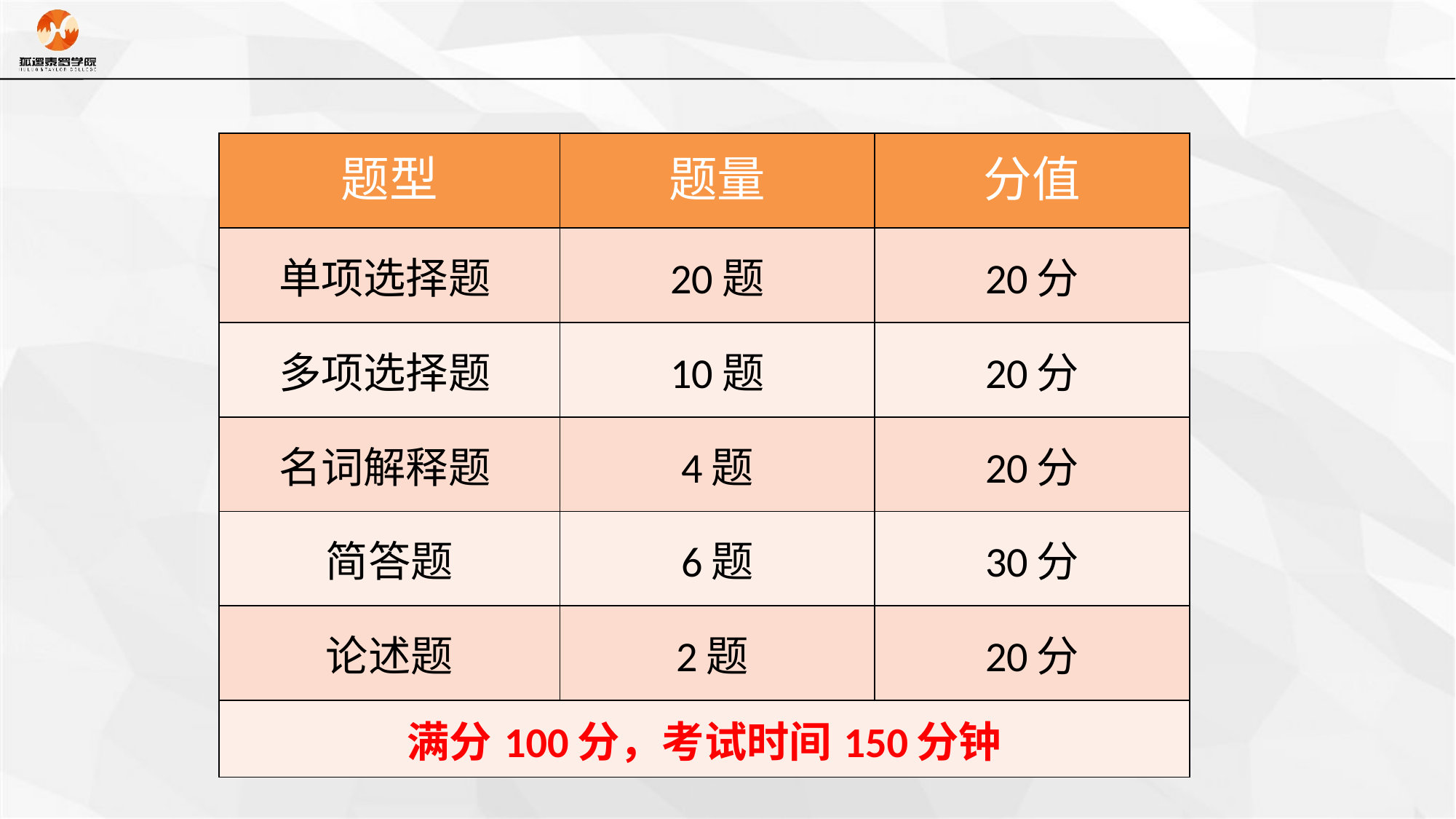

| 题型 | 题量 | 分值 |
| --- | --- | --- |
| 单项选择题 | 20题 | 20分 |
| 多项选择题 | 10题 | 20分 |
| 名词解释题 | 4题 | 20分 |
| 简答题 | 6题 | 30分 |
| 论述题 | 2题 | 20分 |
| 满分100分，考试时间150分钟 |  |  |